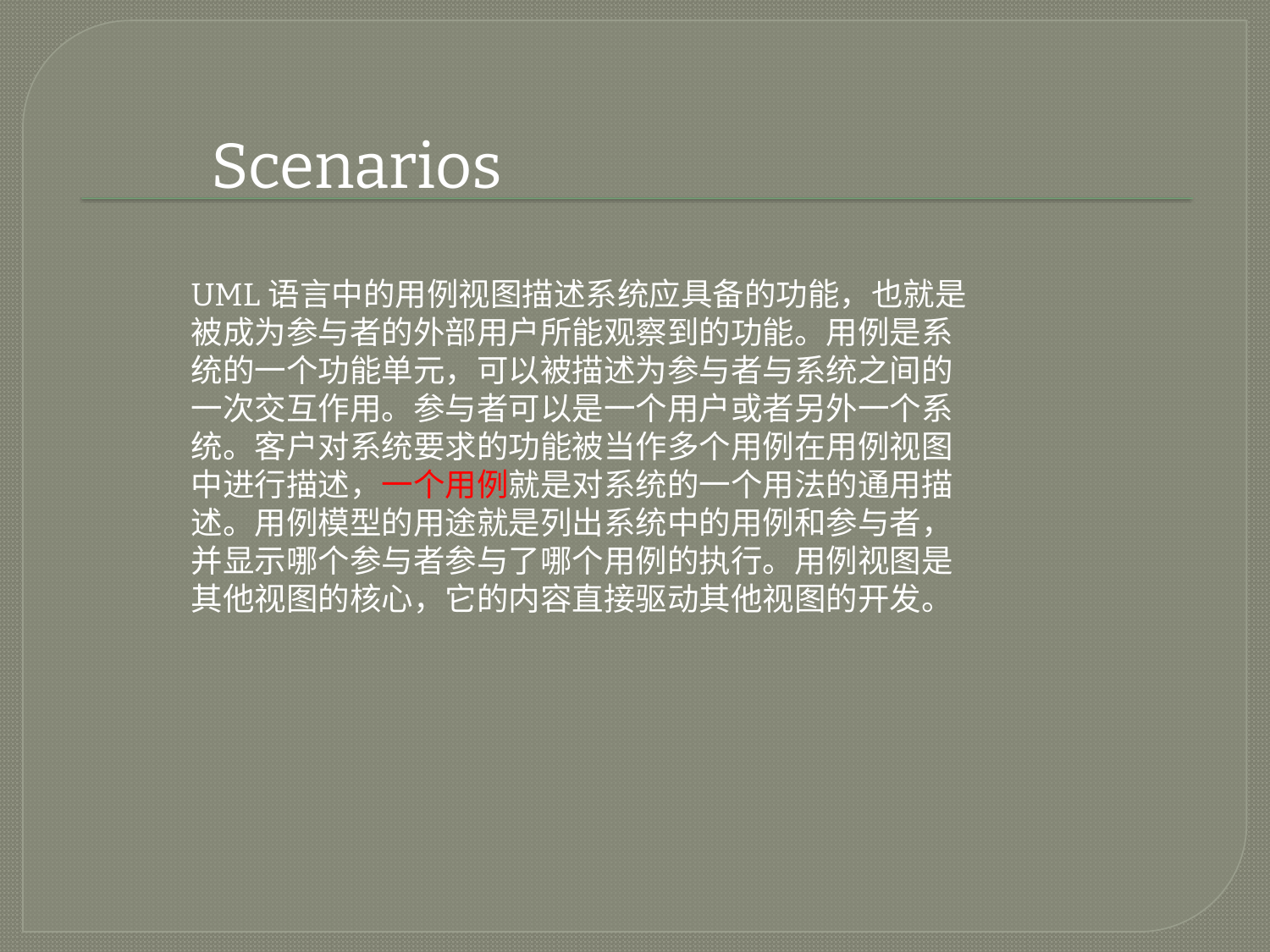

Scenarios
UML语言中的用例视图描述系统应具备的功能，也就是被成为参与者的外部用户所能观察到的功能。用例是系统的一个功能单元，可以被描述为参与者与系统之间的一次交互作用。参与者可以是一个用户或者另外一个系统。客户对系统要求的功能被当作多个用例在用例视图中进行描述，一个用例就是对系统的一个用法的通用描述。用例模型的用途就是列出系统中的用例和参与者，并显示哪个参与者参与了哪个用例的执行。用例视图是其他视图的核心，它的内容直接驱动其他视图的开发。